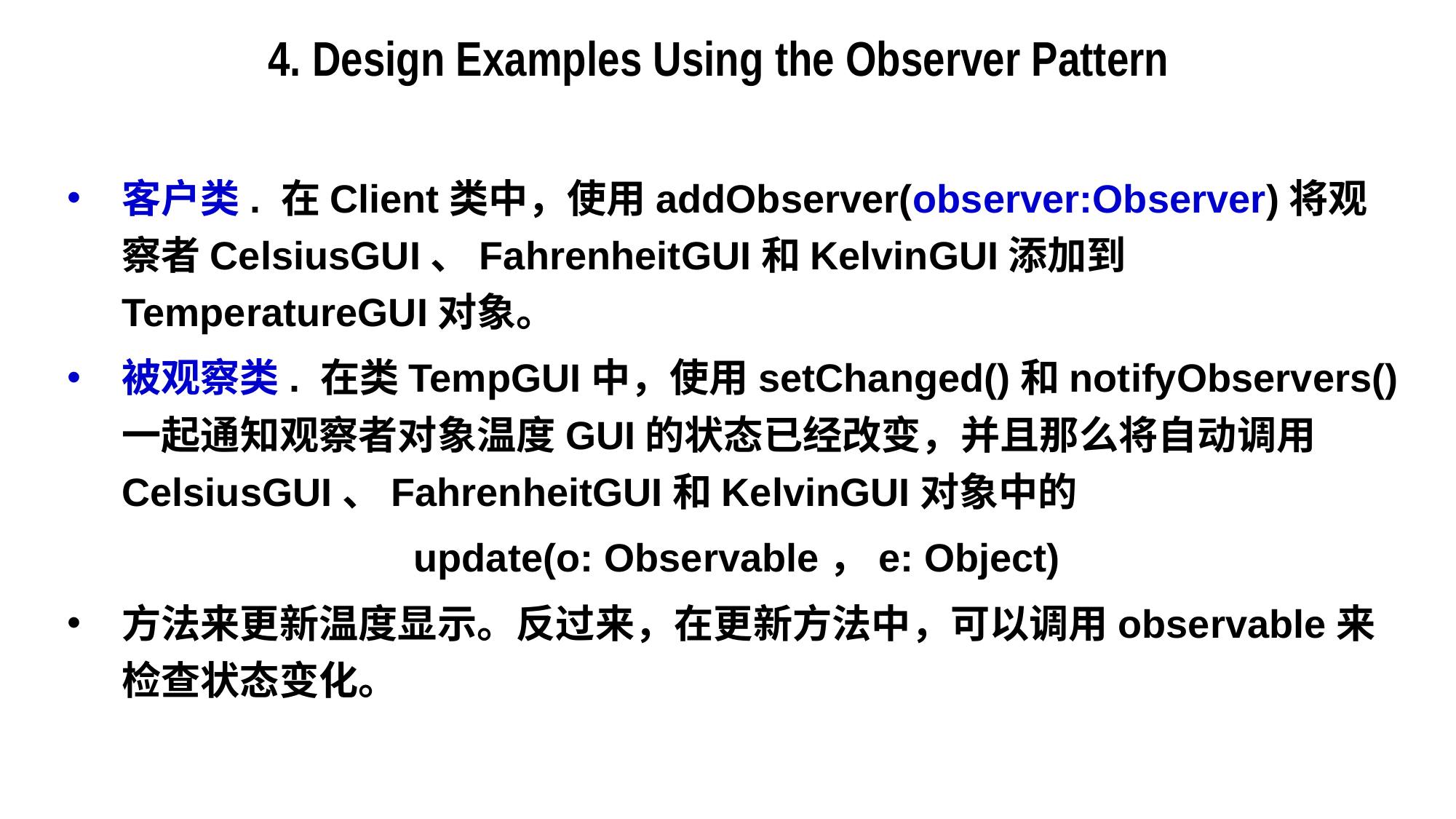

4. Design Examples Using the Observer Pattern
客户类. 在Client类中，使用addObserver(observer:Observer)将观察者CelsiusGUI、FahrenheitGUI和KelvinGUI添加到TemperatureGUI对象。
被观察类. 在类TempGUI中，使用setChanged()和notifyObservers()一起通知观察者对象温度GUI的状态已经改变，并且那么将自动调用CelsiusGUI、FahrenheitGUI和KelvinGUI对象中的
update(o: Observable，e: Object)
方法来更新温度显示。反过来，在更新方法中，可以调用observable来检查状态变化。